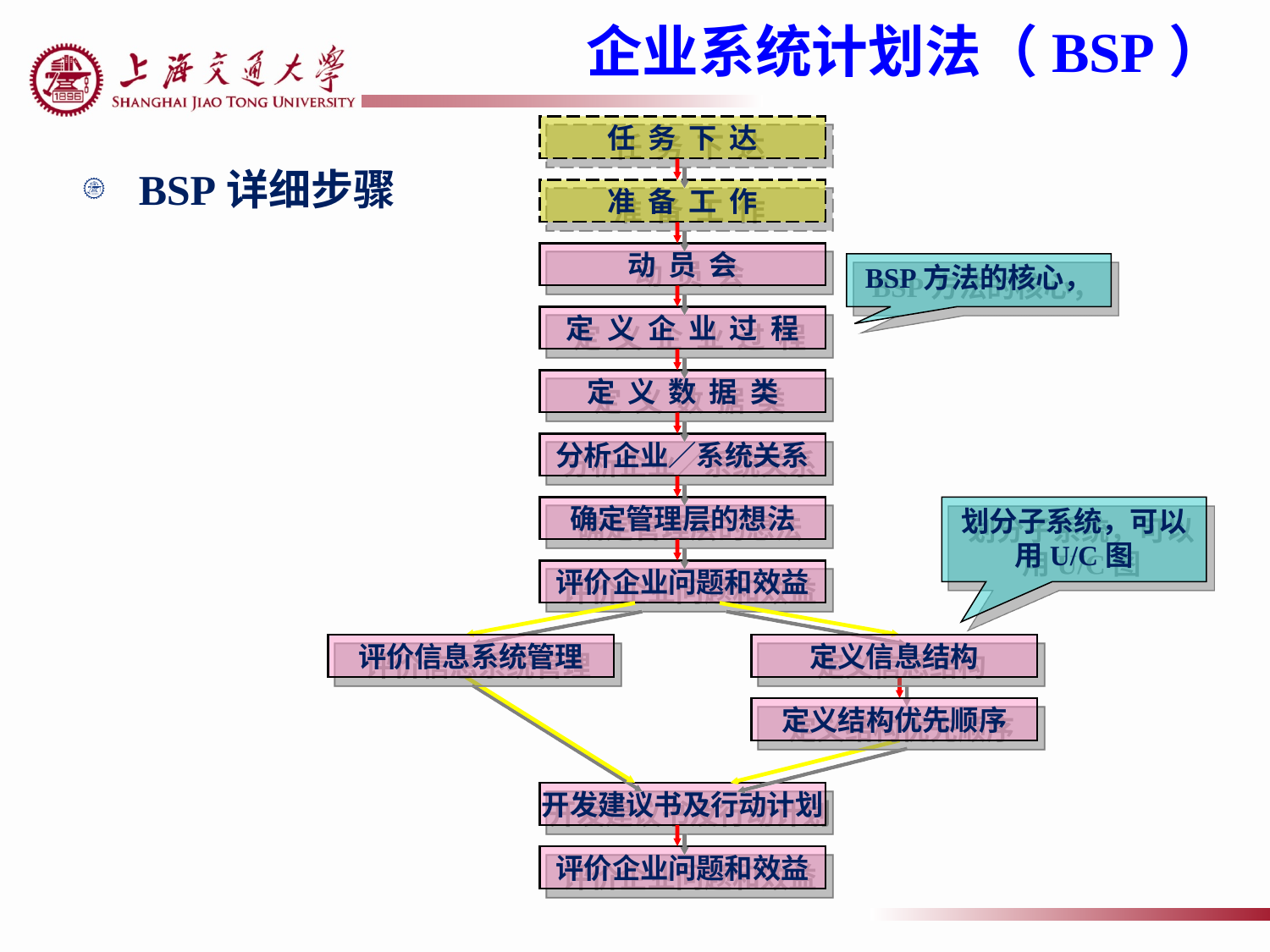

# 企业系统计划法（BSP）
任  务  下  达

准  备  工  作

动  员  会
BSP方法的核心，

定  义  企  业  过  程

定  义  数  据  类

分析企业／系统关系

确定管理层的想法
划分子系统，可以用U/C图

评价企业问题和效益

评价信息系统管理
定义信息结构
定义结构优先顺序

开发建议书及行动计划

评价企业问题和效益
BSP详细步骤